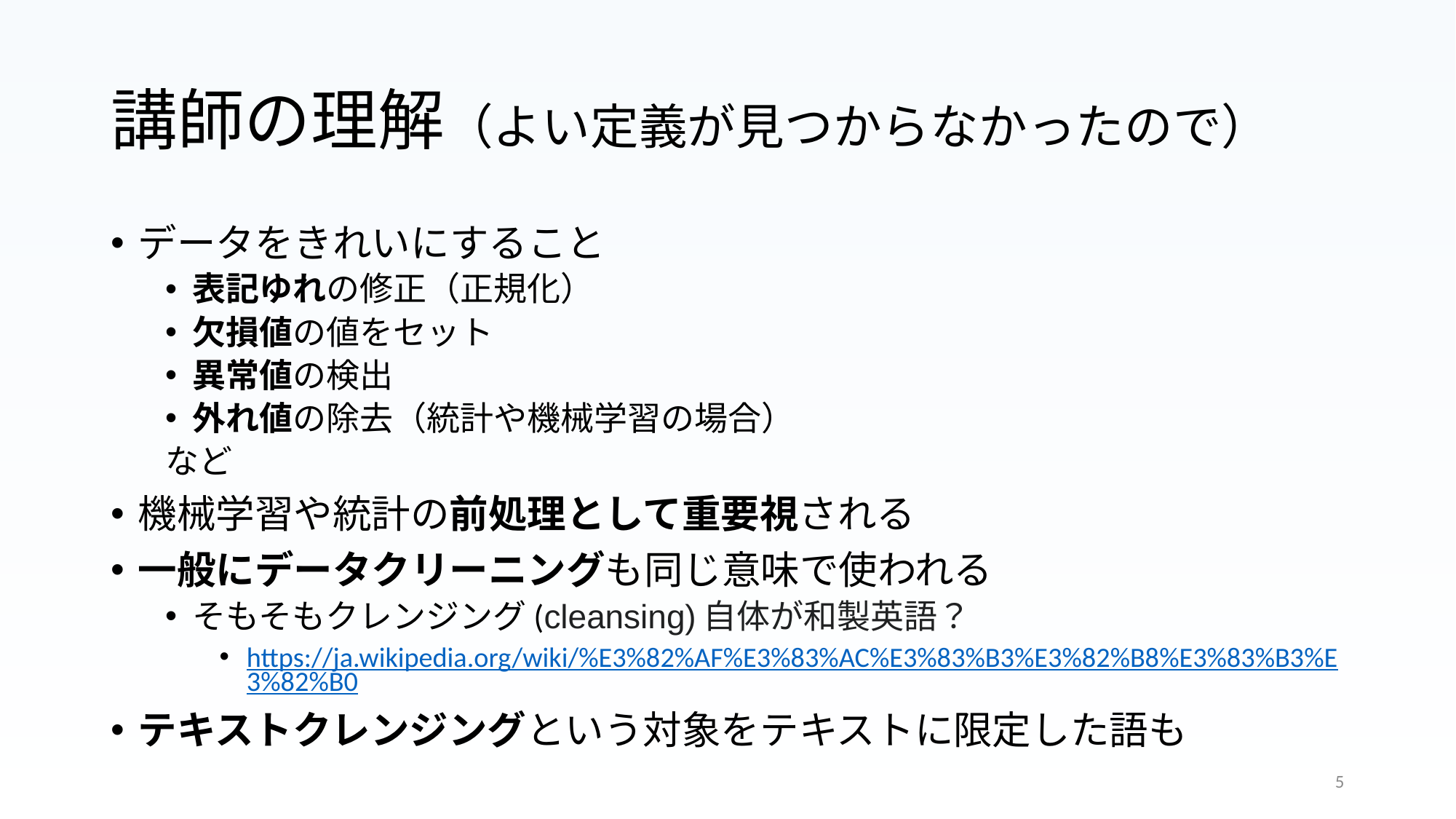

# 講師の理解（よい定義が見つからなかったので）
データをきれいにすること
表記ゆれの修正（正規化）
欠損値の値をセット
異常値の検出
外れ値の除去（統計や機械学習の場合）
など
機械学習や統計の前処理として重要視される
一般にデータクリーニングも同じ意味で使われる
そもそもクレンジング(cleansing)自体が和製英語？
https://ja.wikipedia.org/wiki/%E3%82%AF%E3%83%AC%E3%83%B3%E3%82%B8%E3%83%B3%E3%82%B0
テキストクレンジングという対象をテキストに限定した語も

5